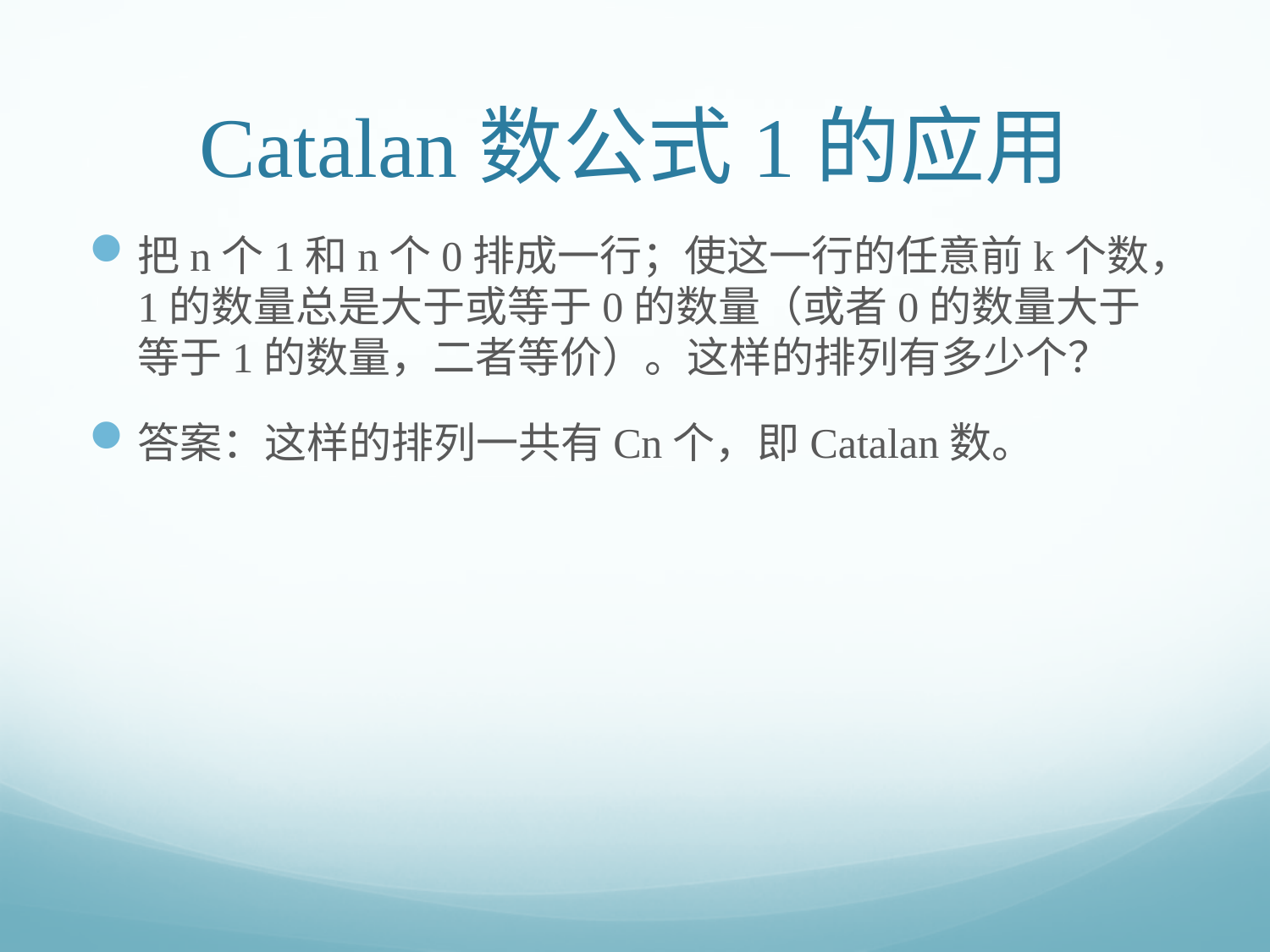

# Catalan数公式1的应用
把n个1和n个0排成一行；使这一行的任意前k个数，1的数量总是大于或等于0的数量（或者0的数量大于等于1的数量，二者等价）。这样的排列有多少个？
答案：这样的排列一共有Cn个，即Catalan数。